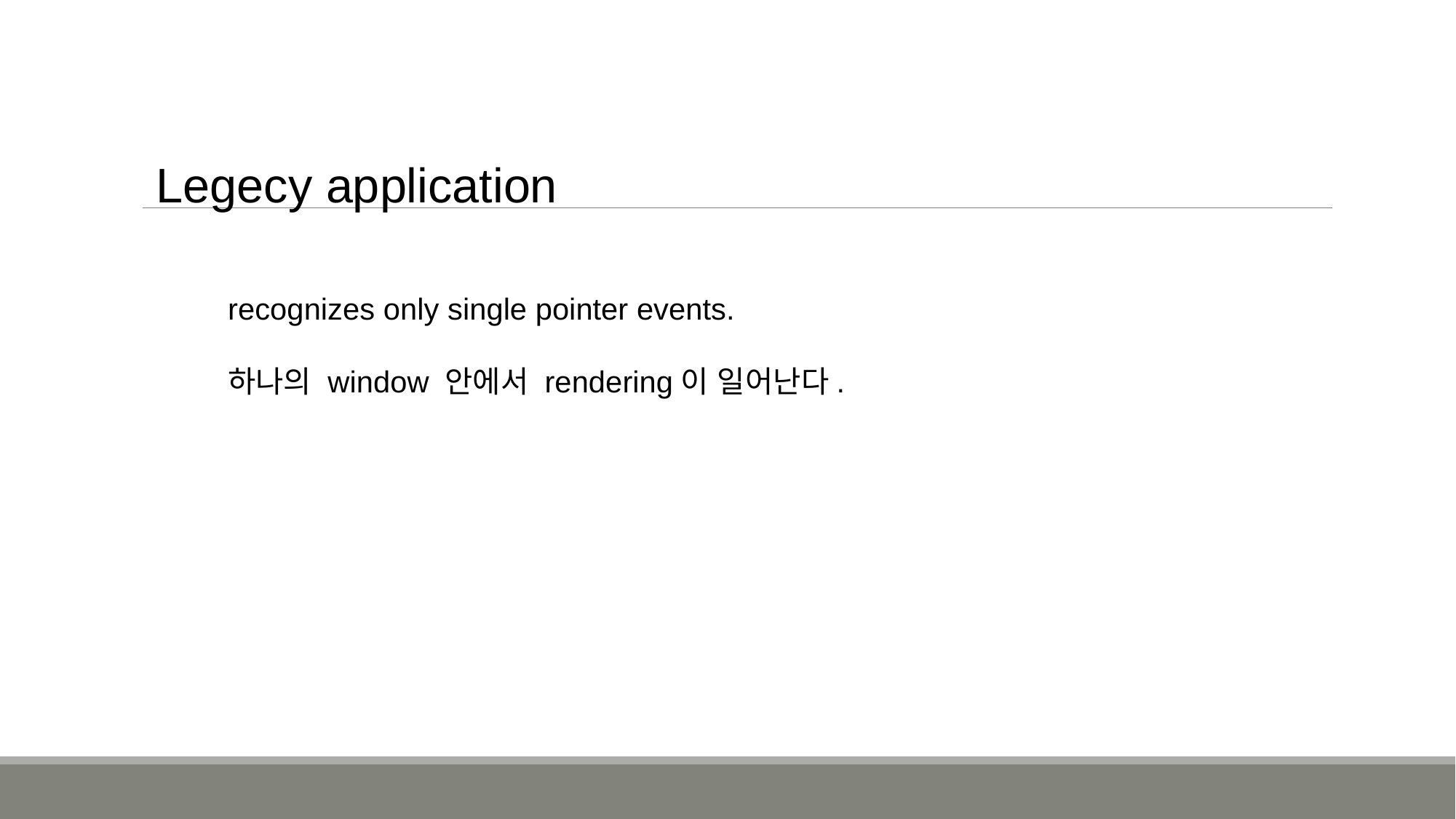

Legecy application
recognizes only single pointer events.

하나의 window 안에서 rendering이 일어난다.